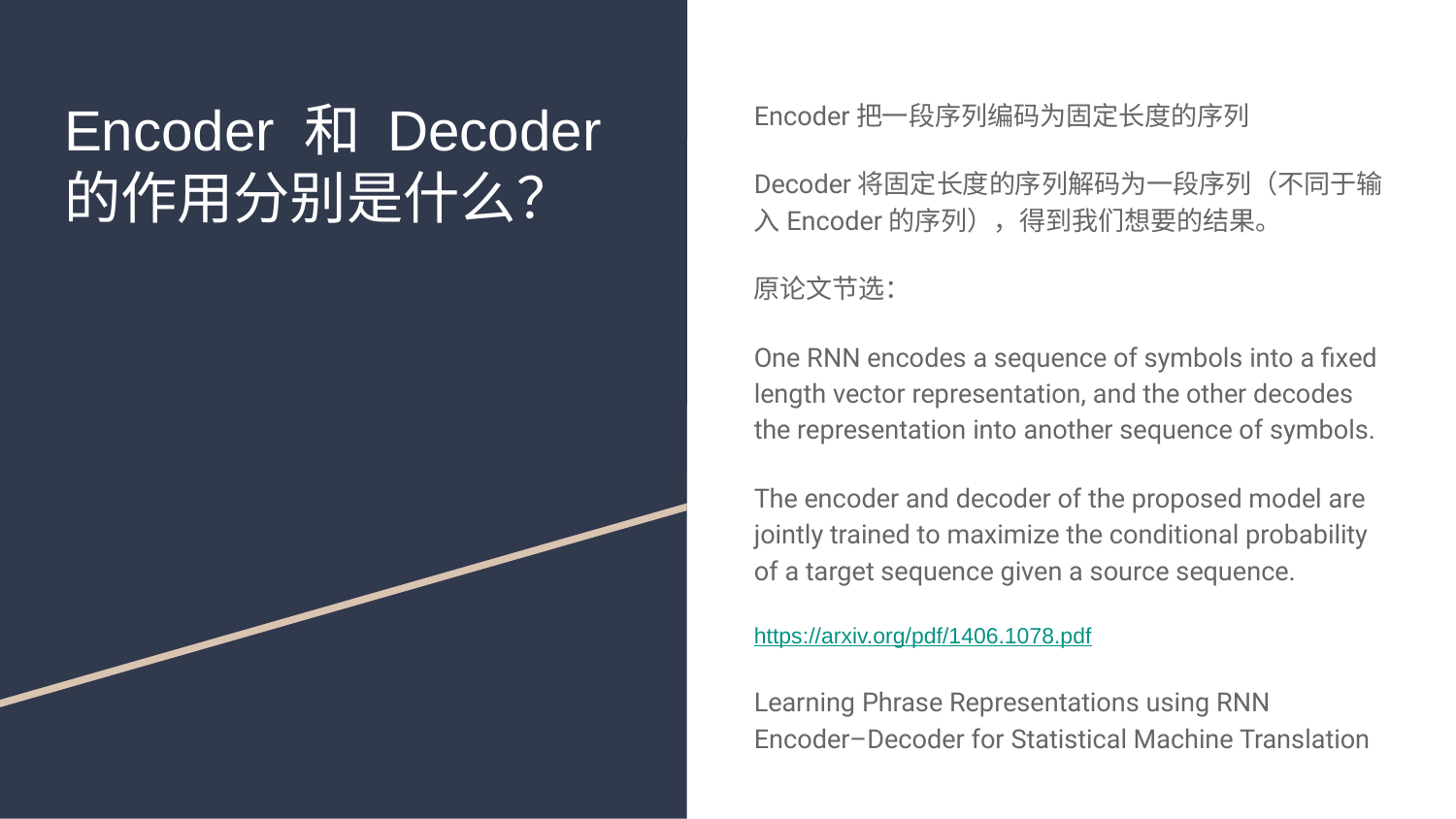

# Encoder 和 Decoder的作用分别是什么？
Encoder把一段序列编码为固定长度的序列
Decoder将固定长度的序列解码为一段序列（不同于输入Encoder的序列），得到我们想要的结果。
原论文节选：
One RNN encodes a sequence of symbols into a fixed length vector representation, and the other decodes the representation into another sequence of symbols.
The encoder and decoder of the proposed model are jointly trained to maximize the conditional probability of a target sequence given a source sequence.
https://arxiv.org/pdf/1406.1078.pdf
Learning Phrase Representations using RNN Encoder–Decoder for Statistical Machine Translation